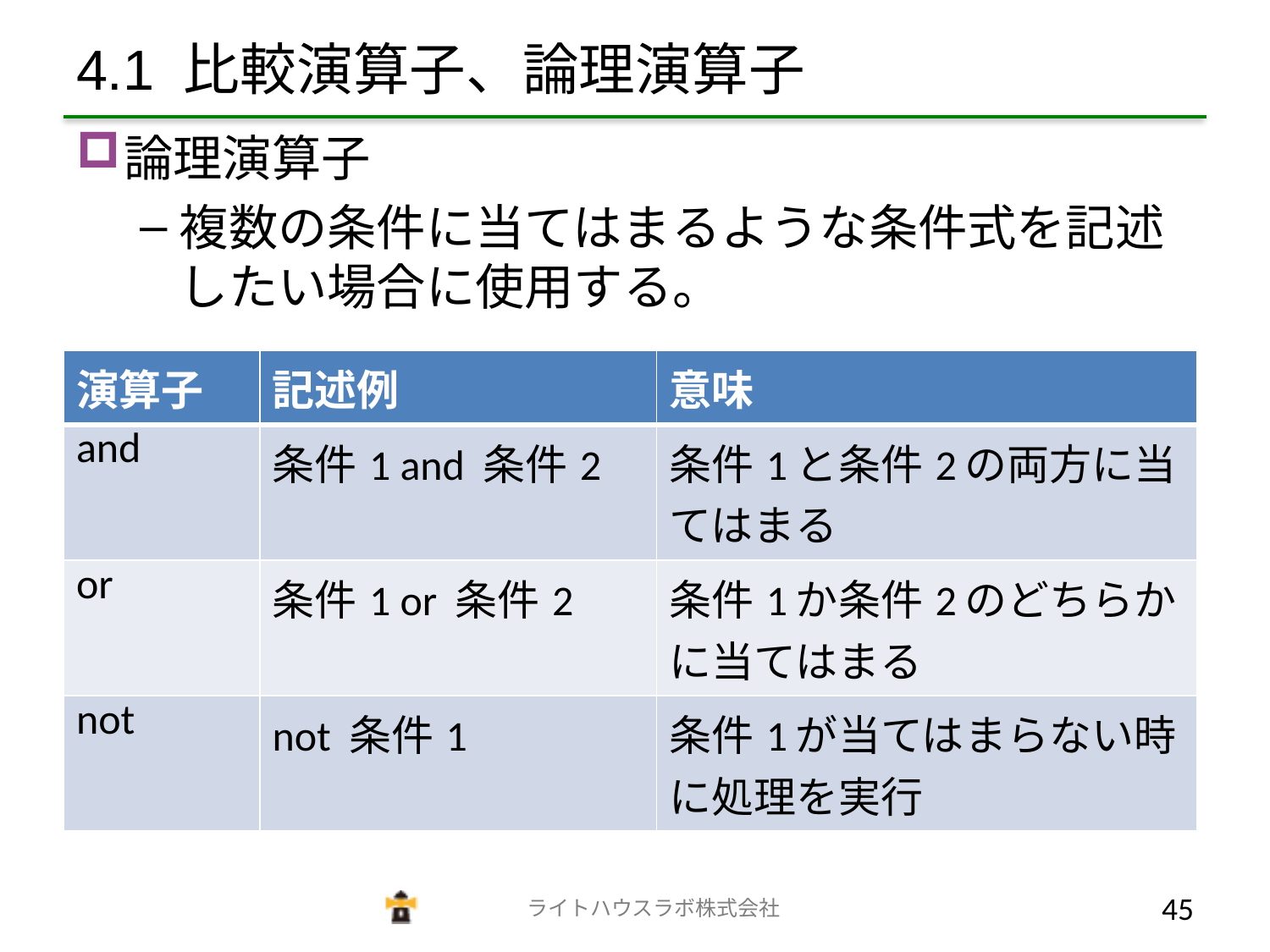

# 4.1 比較演算子、論理演算子
論理演算子
複数の条件に当てはまるような条件式を記述したい場合に使用する。

| 演算子 | 記述例 | 意味 |
| --- | --- | --- |
| and | 条件1 and 条件2 | 条件1と条件2の両方に当てはまる |
| or | 条件1 or 条件2 | 条件1か条件2のどちらかに当てはまる |
| not | not 条件1 | 条件1が当てはまらない時に処理を実行 |
　　　　　　　　　　　　　ライトハウスラボ株式会社
45